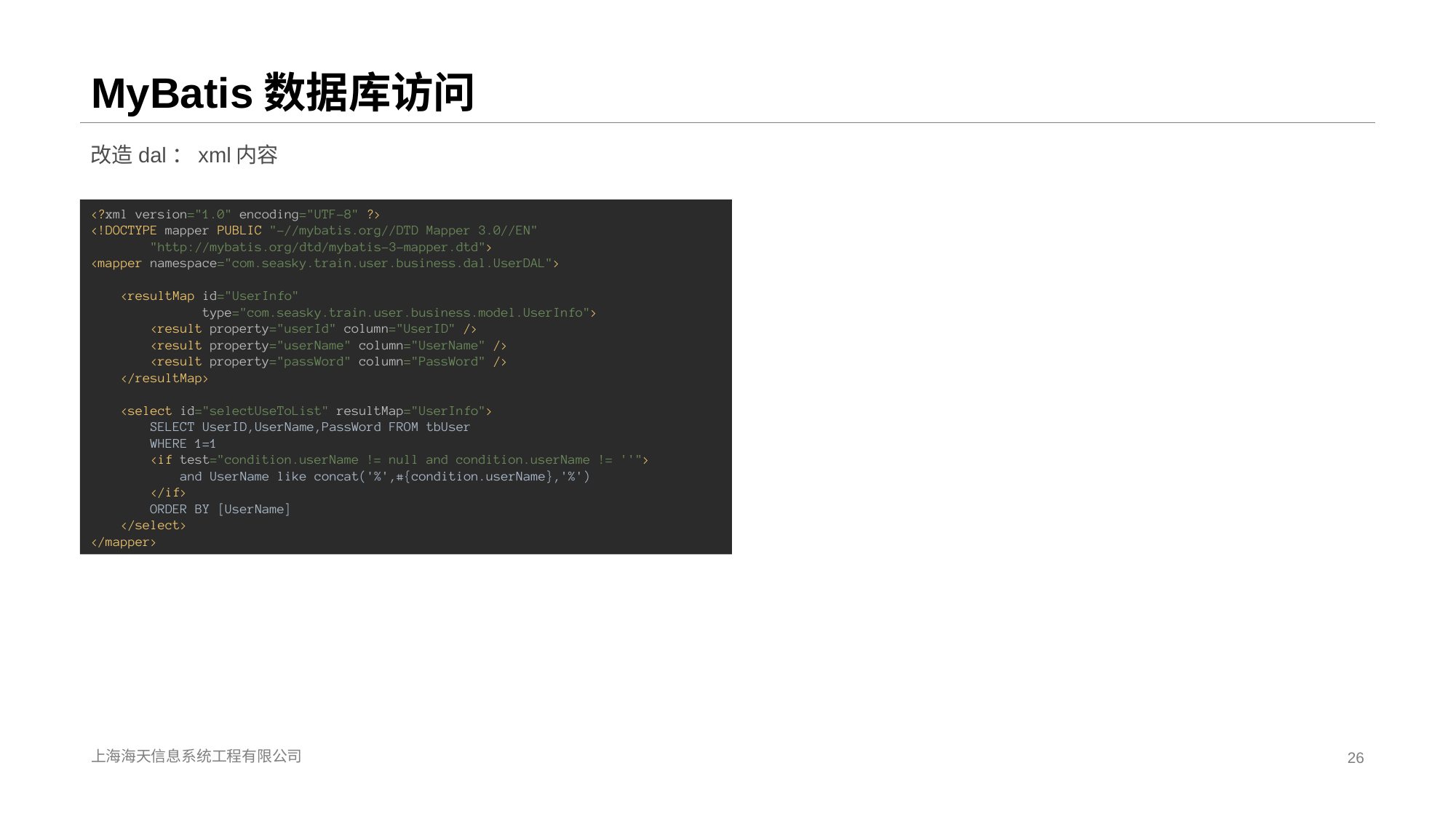

# MyBatis数据库访问
改造dal：xml内容
<?xml version="1.0" encoding="UTF-8" ?>
<!DOCTYPE mapper PUBLIC "-//mybatis.org//DTD Mapper 3.0//EN"
        "http://mybatis.org/dtd/mybatis-3-mapper.dtd">
<mapper namespace="com.seasky.train.user.business.dal.UserDAL">
    <resultMap id="UserInfo"
               type="com.seasky.train.user.business.model.UserInfo">
        <result property="userId" column="UserID" />
        <result property="userName" column="UserName" />
        <result property="passWord" column="PassWord" />
    </resultMap>
    <select id="selectUseToList" resultMap="UserInfo">
        SELECT UserID,UserName,PassWord FROM tbUser
        WHERE 1=1
        <if test="condition.userName != null and condition.userName != ''">
            and UserName like concat('%',#{condition.userName},'%')
        </if>
        ORDER BY [UserName]
    </select>
</mapper>
上海海天信息系统工程有限公司
26